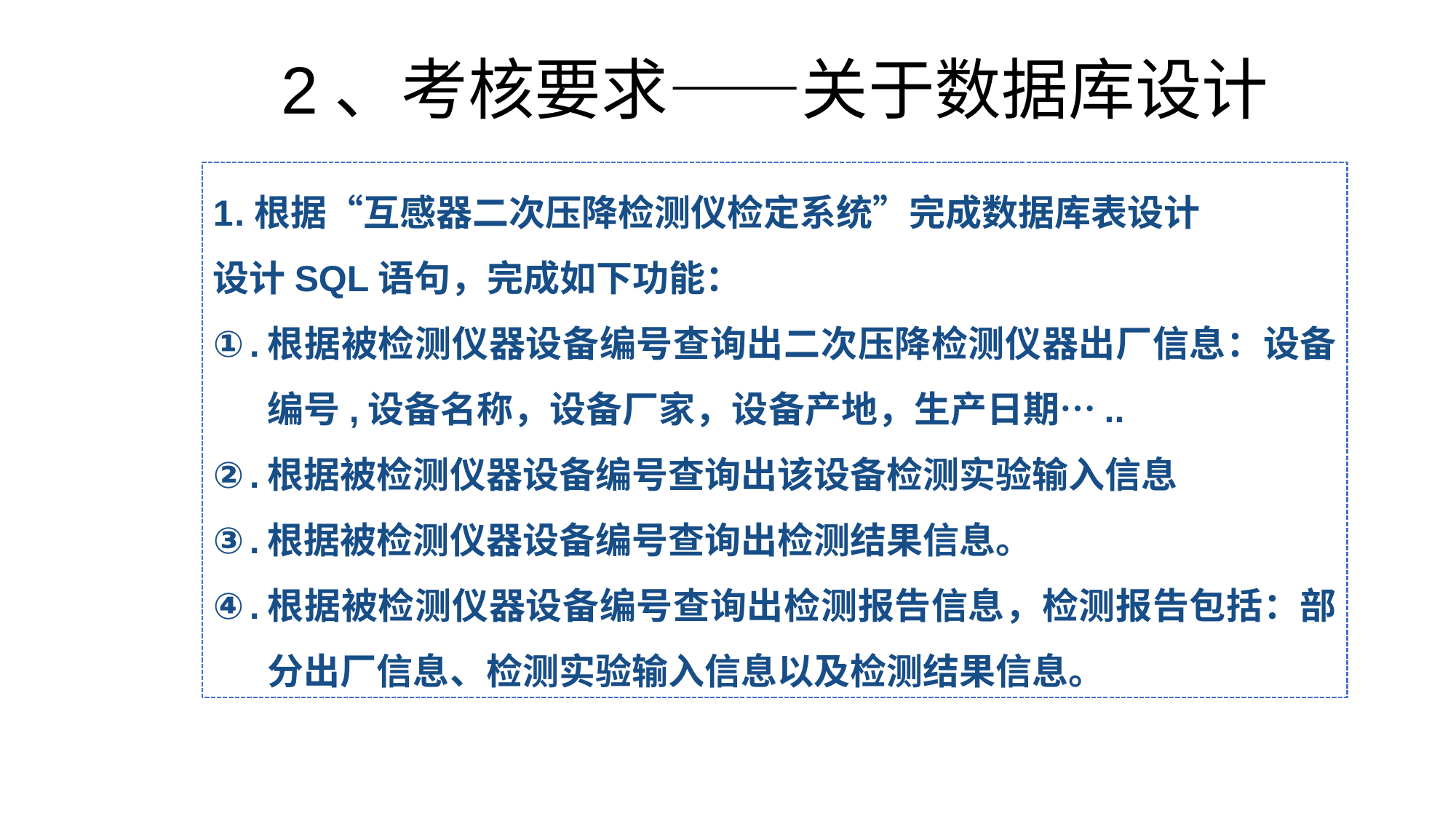

2、考核要求——关于数据库设计
根据“互感器二次压降检测仪检定系统”完成数据库表设计
设计SQL语句，完成如下功能：
根据被检测仪器设备编号查询出二次压降检测仪器出厂信息：设备编号,设备名称，设备厂家，设备产地，生产日期…..
根据被检测仪器设备编号查询出该设备检测实验输入信息
根据被检测仪器设备编号查询出检测结果信息。
根据被检测仪器设备编号查询出检测报告信息，检测报告包括：部分出厂信息、检测实验输入信息以及检测结果信息。